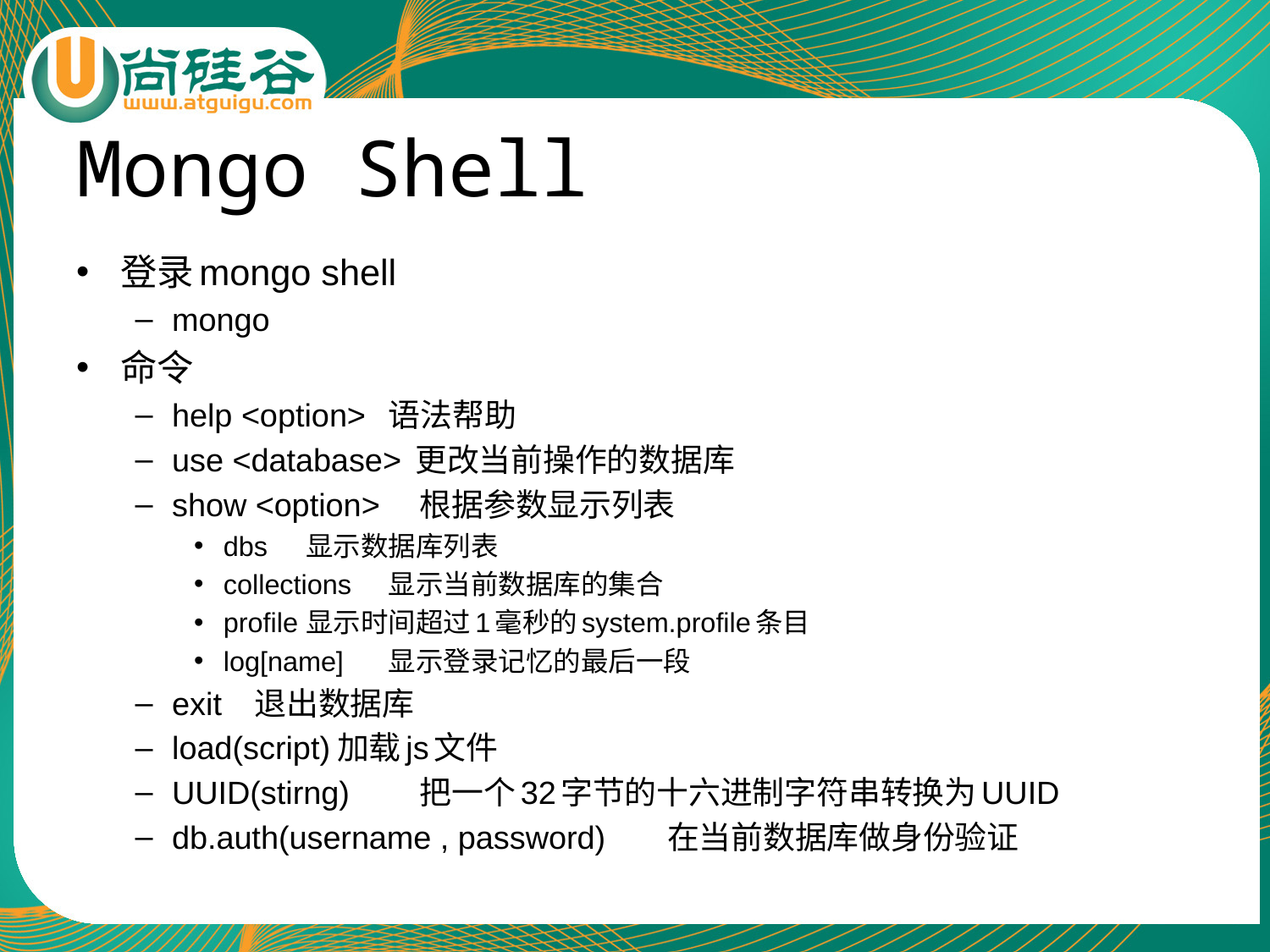

# Mongo Shell
登录mongo shell
mongo
命令
help <option>  语法帮助
use <database> 更改当前操作的数据库
show <option>	根据参数显示列表
dbs	显示数据库列表
collections	显示当前数据库的集合
profile		显示时间超过1毫秒的system.profile条目
log[name]	显示登录记忆的最后一段
exit	退出数据库
load(script)	加载js文件
UUID(stirng)	把一个32字节的十六进制字符串转换为UUID
db.auth(username , password)	在当前数据库做身份验证